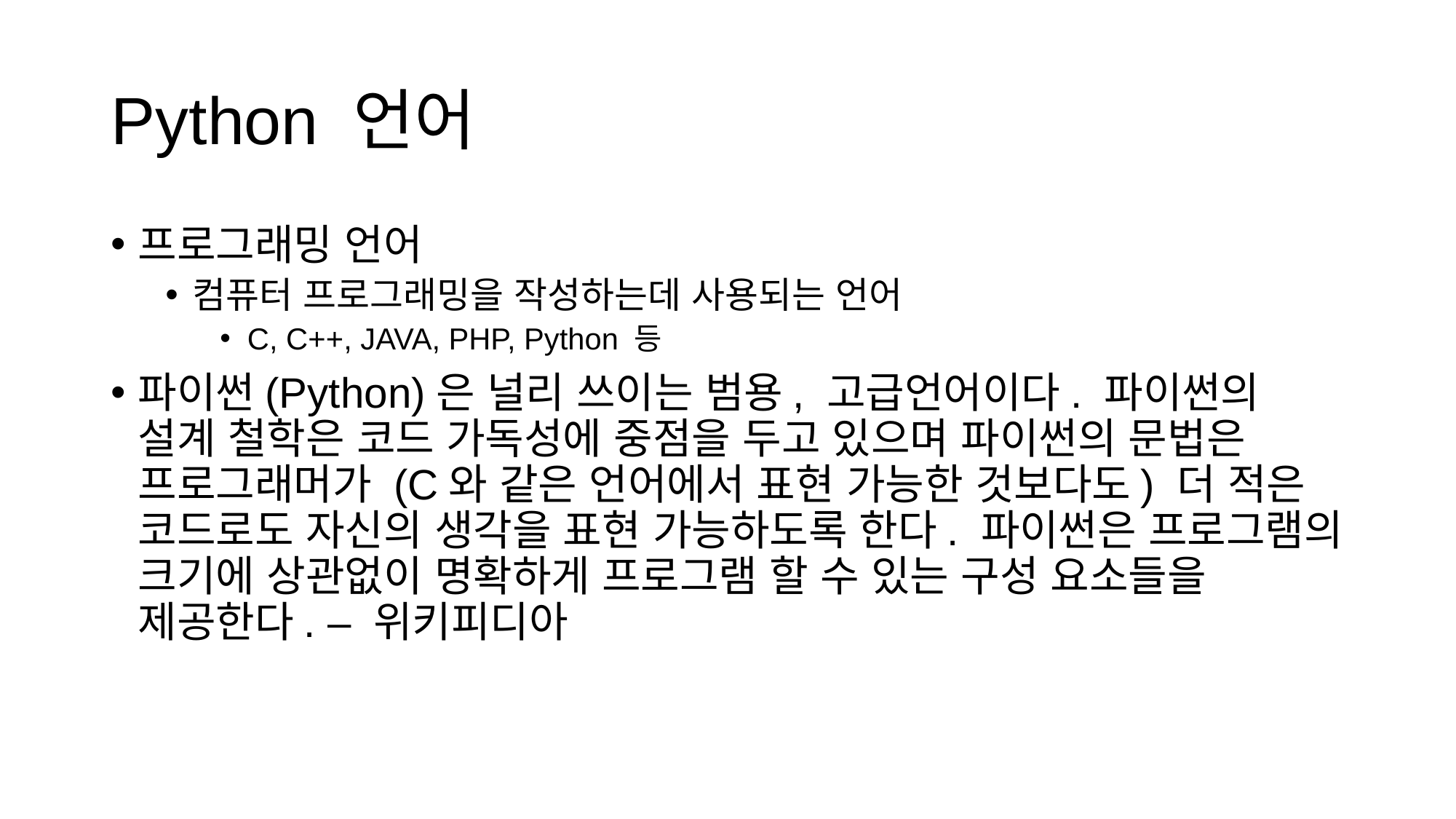

# Python 언어
프로그래밍 언어
컴퓨터 프로그래밍을 작성하는데 사용되는 언어
C, C++, JAVA, PHP, Python 등
파이썬(Python)은 널리 쓰이는 범용, 고급언어이다. 파이썬의 설계 철학은 코드 가독성에 중점을 두고 있으며 파이썬의 문법은 프로그래머가 (C와 같은 언어에서 표현 가능한 것보다도) 더 적은 코드로도 자신의 생각을 표현 가능하도록 한다. 파이썬은 프로그램의 크기에 상관없이 명확하게 프로그램 할 수 있는 구성 요소들을 제공한다. – 위키피디아